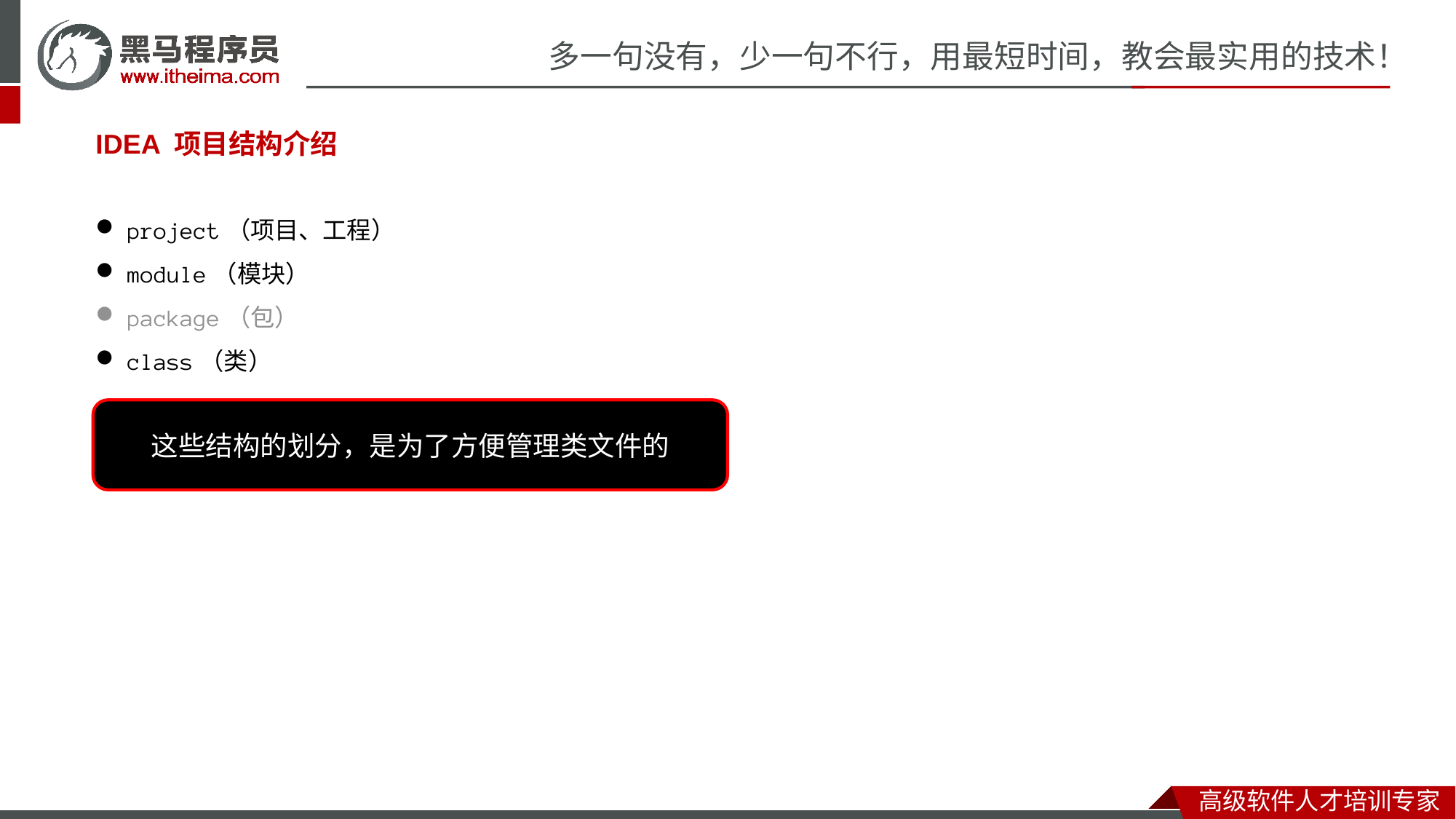

IDEA 项目结构介绍
project（项目、工程）
module（模块）
package（包）
class（类）
这些结构的划分，是为了方便管理类文件的